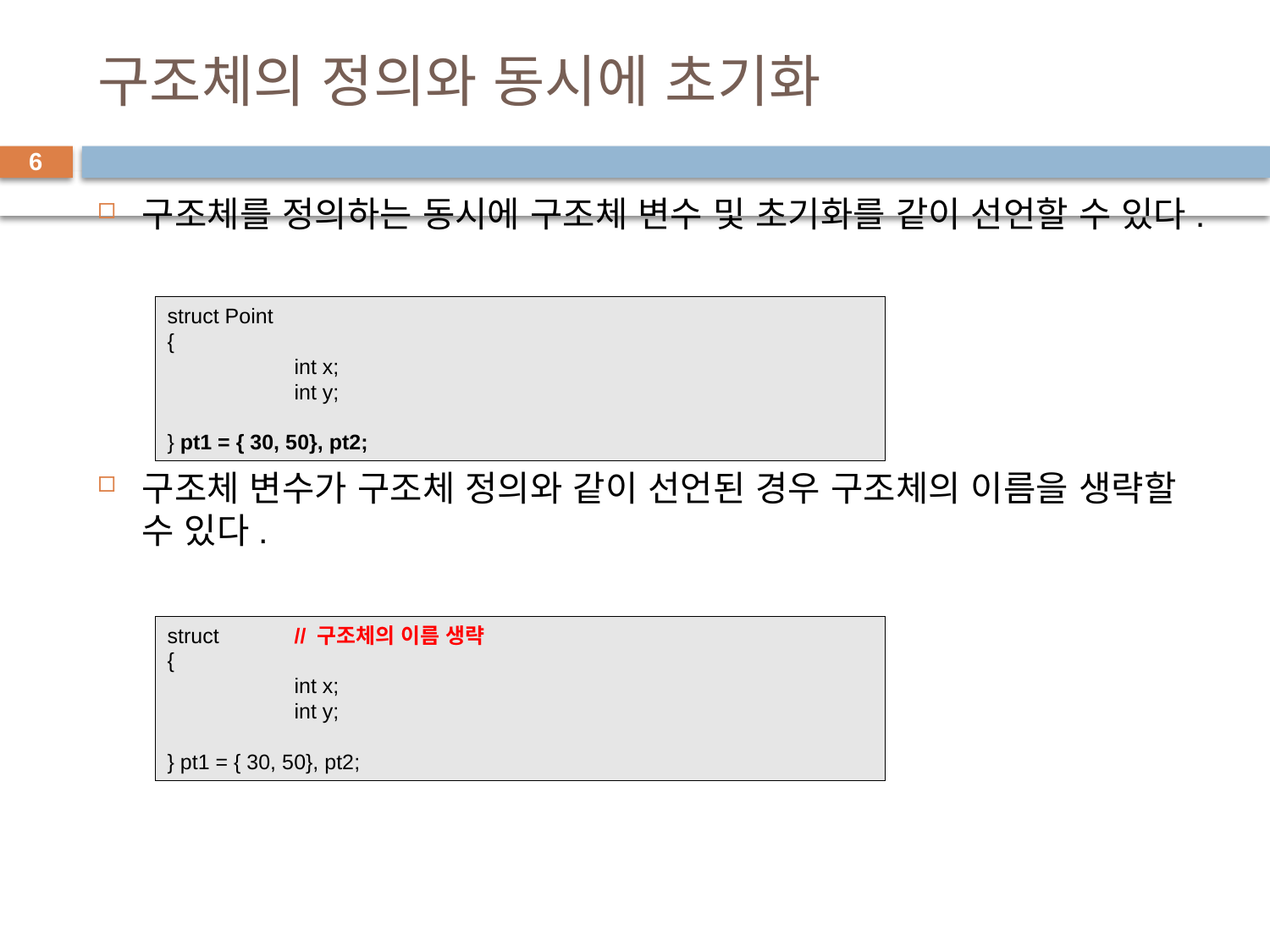

# 구조체의 정의와 동시에 초기화
6
구조체를 정의하는 동시에 구조체 변수 및 초기화를 같이 선언할 수 있다.

구조체 변수가 구조체 정의와 같이 선언된 경우 구조체의 이름을 생략할 수 있다.

struct Point
{
	int x;
 	int y;

} pt1 = { 30, 50}, pt2;
struct 	// 구조체의 이름 생략
{
	int x;
 	int y;

} pt1 = { 30, 50}, pt2;